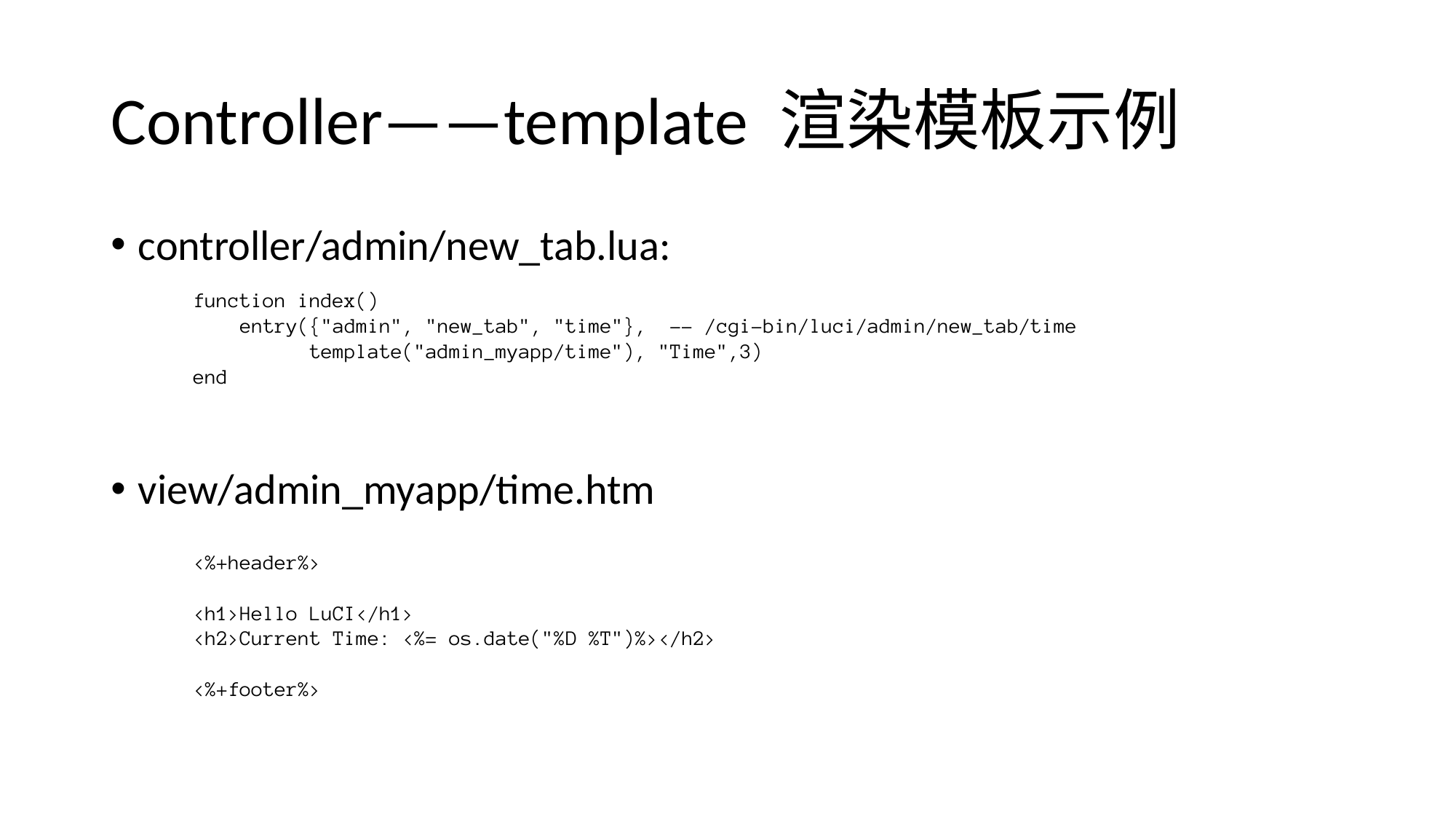

# Controller——template 渲染模板示例
controller/admin/new_tab.lua:

view/admin_myapp/time.htm
function index()
    entry({"admin", "new_tab", "time"},  -- /cgi-bin/luci/admin/new_tab/time
          template("admin_myapp/time"), "Time",3)
end
<%+header%>

<h1>Hello LuCI</h1>
<h2>Current Time: <%= os.date("%D %T")%></h2>

<%+footer%>